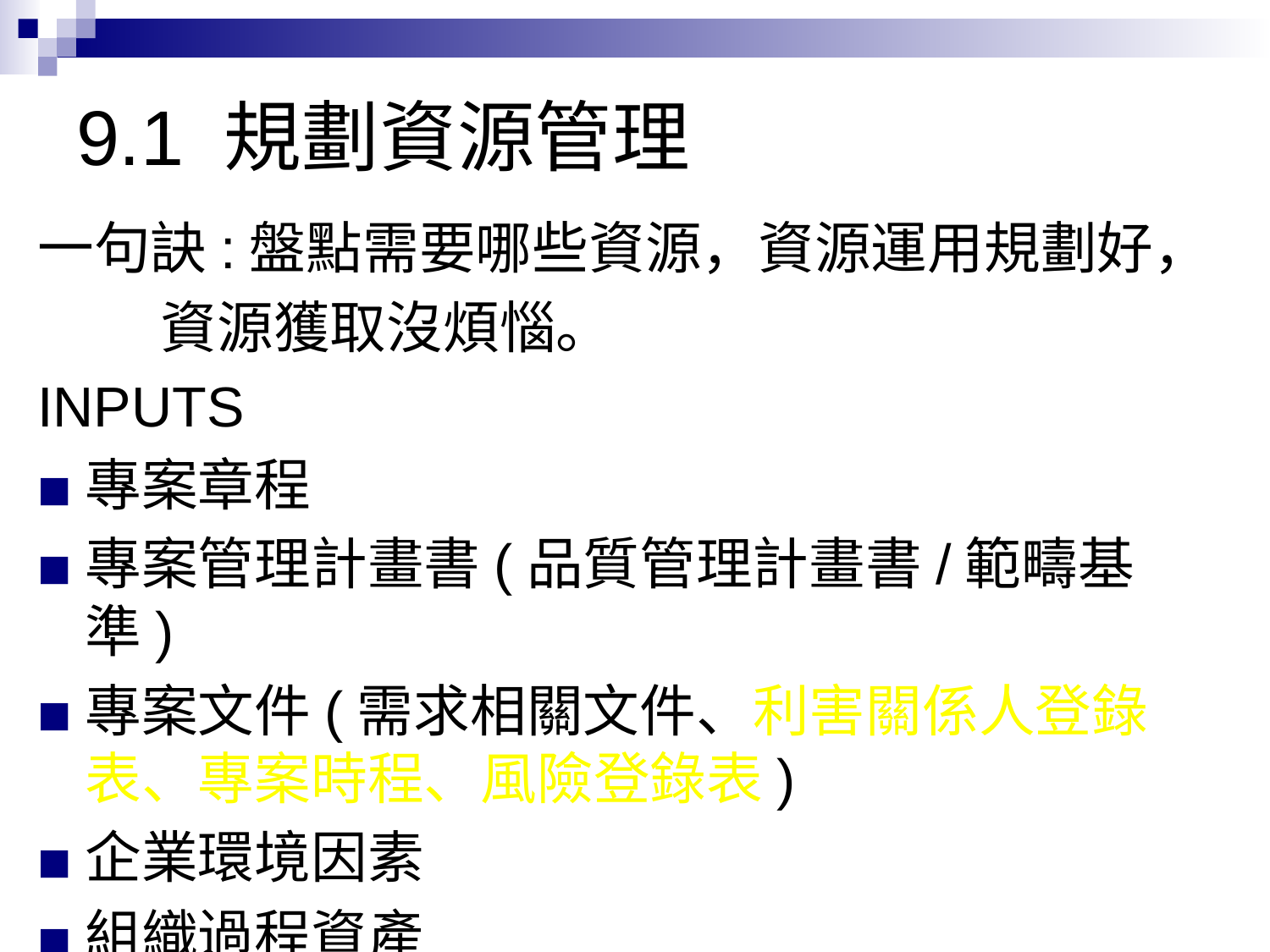

# 9.1 規劃資源管理
一句訣:盤點需要哪些資源，資源運用規劃好，
       資源獲取沒煩惱。
INPUTS
專案章程
專案管理計畫書(品質管理計畫書/範疇基準)
專案文件(需求相關文件、利害關係人登錄表、專案時程、風險登錄表)
企業環境因素
組織過程資產